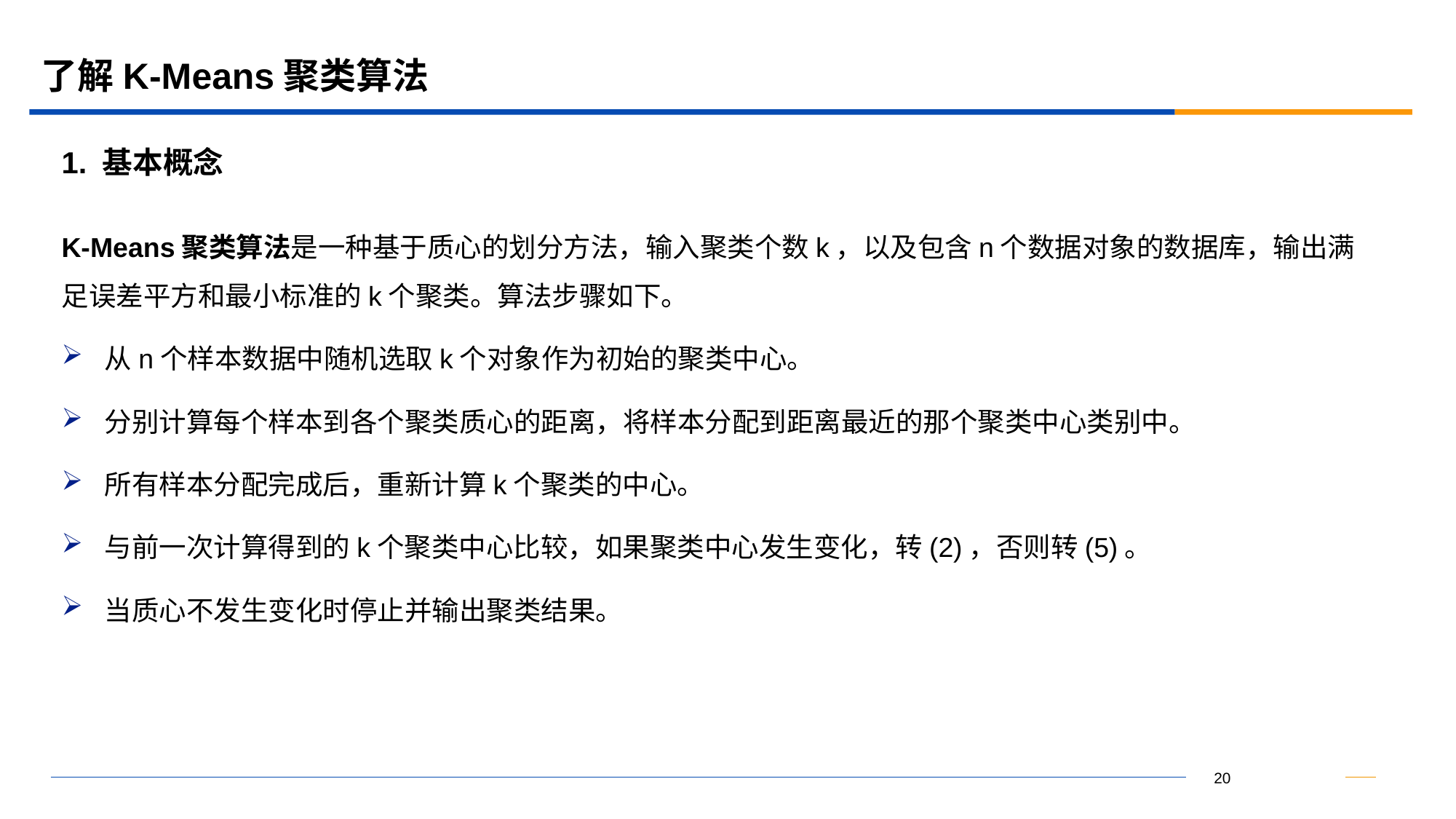

# 了解K-Means聚类算法
1. 基本概念
K-Means聚类算法是一种基于质心的划分方法，输入聚类个数k，以及包含n个数据对象的数据库，输出满足误差平方和最小标准的k个聚类。算法步骤如下。
从n个样本数据中随机选取k个对象作为初始的聚类中心。
分别计算每个样本到各个聚类质心的距离，将样本分配到距离最近的那个聚类中心类别中。
所有样本分配完成后，重新计算k个聚类的中心。
与前一次计算得到的k个聚类中心比较，如果聚类中心发生变化，转(2)，否则转(5)。
当质心不发生变化时停止并输出聚类结果。